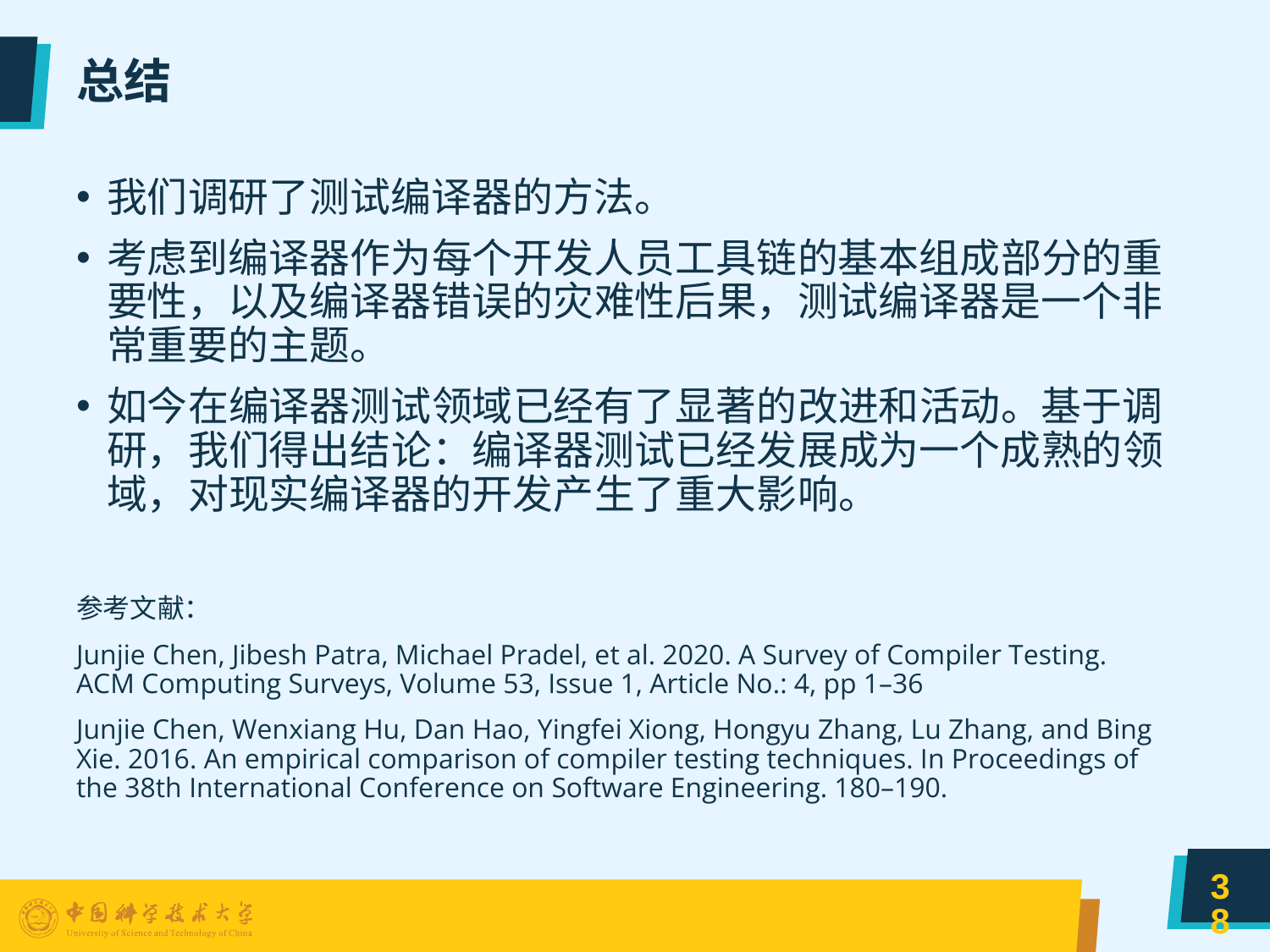

# 总结
我们调研了测试编译器的方法。
考虑到编译器作为每个开发人员工具链的基本组成部分的重要性，以及编译器错误的灾难性后果，测试编译器是一个非常重要的主题。
如今在编译器测试领域已经有了显著的改进和活动。基于调研，我们得出结论：编译器测试已经发展成为一个成熟的领域，对现实编译器的开发产生了重大影响。

参考文献：
Junjie Chen, Jibesh Patra, Michael Pradel, et al. 2020. A Survey of Compiler Testing. ACM Computing Surveys, Volume 53, Issue 1, Article No.: 4, pp 1–36
Junjie Chen, Wenxiang Hu, Dan Hao, Yingfei Xiong, Hongyu Zhang, Lu Zhang, and Bing Xie. 2016. An empirical comparison of compiler testing techniques. In Proceedings of the 38th International Conference on Software Engineering. 180–190.
38